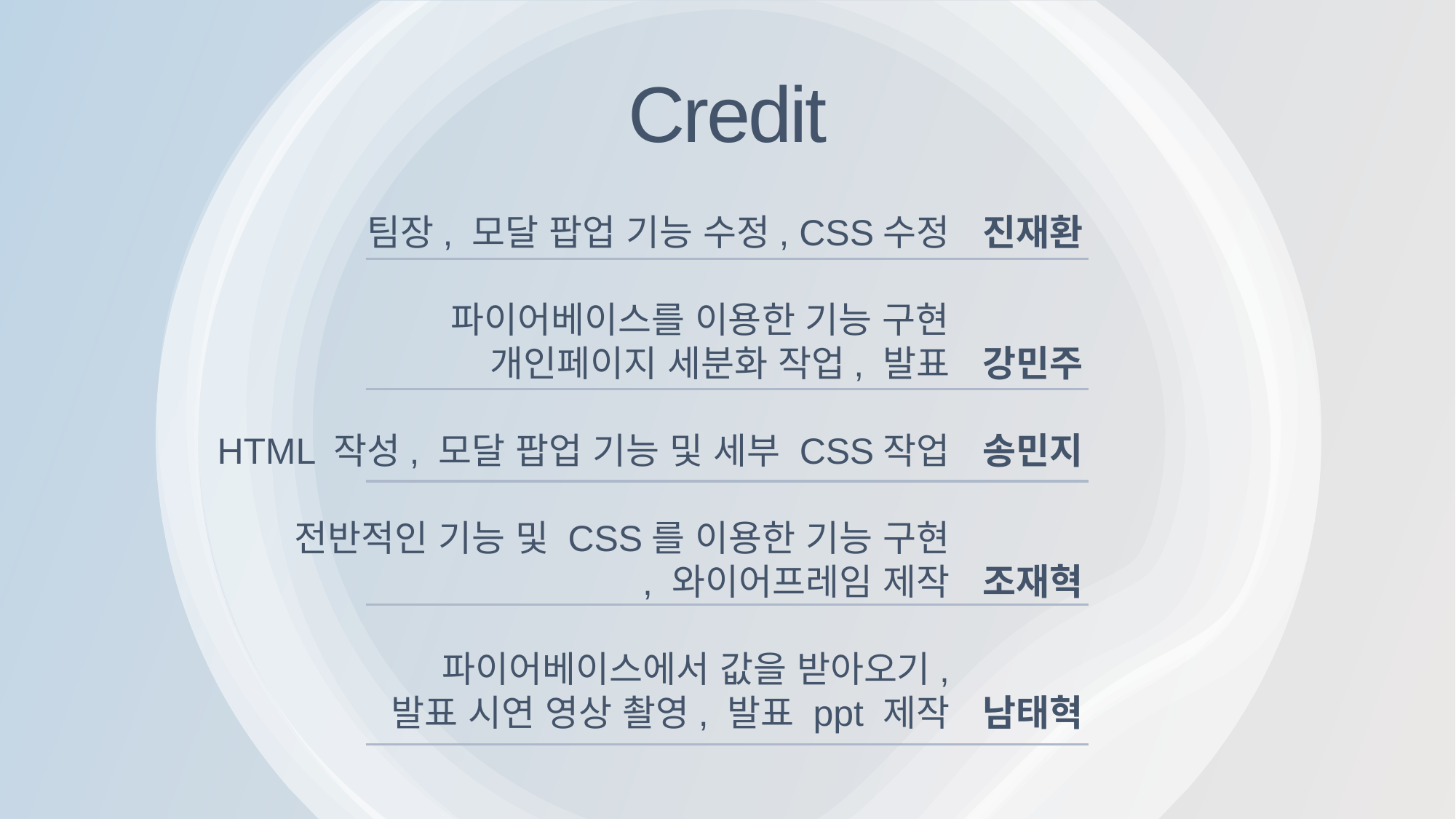

# Credit
진재환

강민주

송민지

조재혁

남태혁

팀장, 모달 팝업 기능 수정, CSS수정

파이어베이스를 이용한 기능 구현
 개인페이지 세분화 작업, 발표

HTML 작성, 모달 팝업 기능 및 세부 CSS작업

전반적인 기능 및 CSS를 이용한 기능 구현
 , 와이어프레임 제작

파이어베이스에서 값을 받아오기,
발표 시연 영상 촬영, 발표 ppt 제작